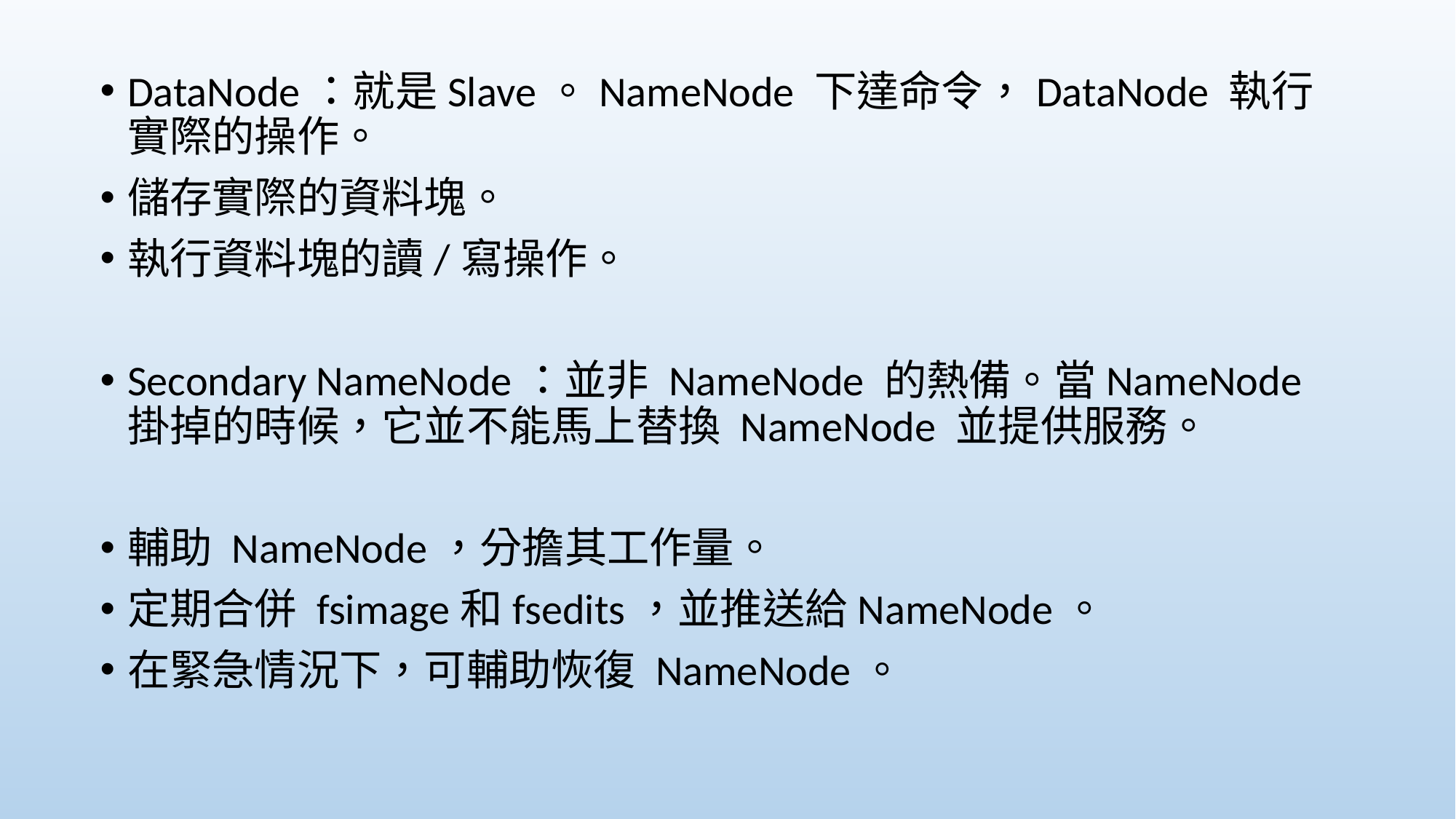

DataNode：就是Slave。NameNode 下達命令，DataNode 執行實際的操作。
儲存實際的資料塊。
執行資料塊的讀/寫操作。

Secondary NameNode：並非 NameNode 的熱備。當NameNode 掛掉的時候，它並不能馬上替換 NameNode 並提供服務。

輔助 NameNode，分擔其工作量。
定期合併 fsimage和fsedits，並推送給NameNode。
在緊急情況下，可輔助恢復 NameNode。